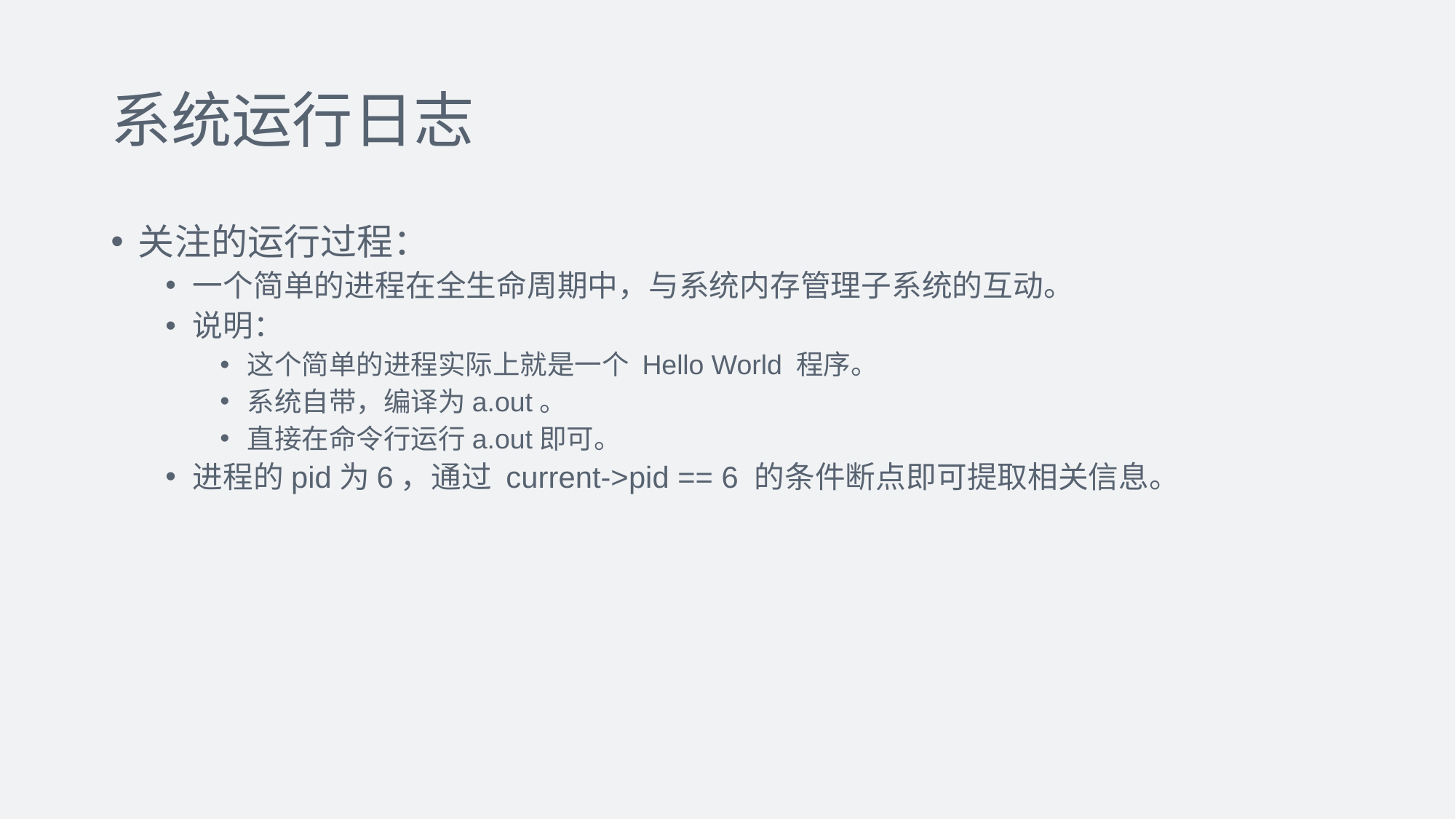

# 系统运行日志
关注的运行过程：
一个简单的进程在全生命周期中，与系统内存管理子系统的互动。
说明：
这个简单的进程实际上就是一个 Hello World 程序。
系统自带，编译为a.out。
直接在命令行运行a.out即可。
进程的pid为6，通过 current->pid == 6 的条件断点即可提取相关信息。